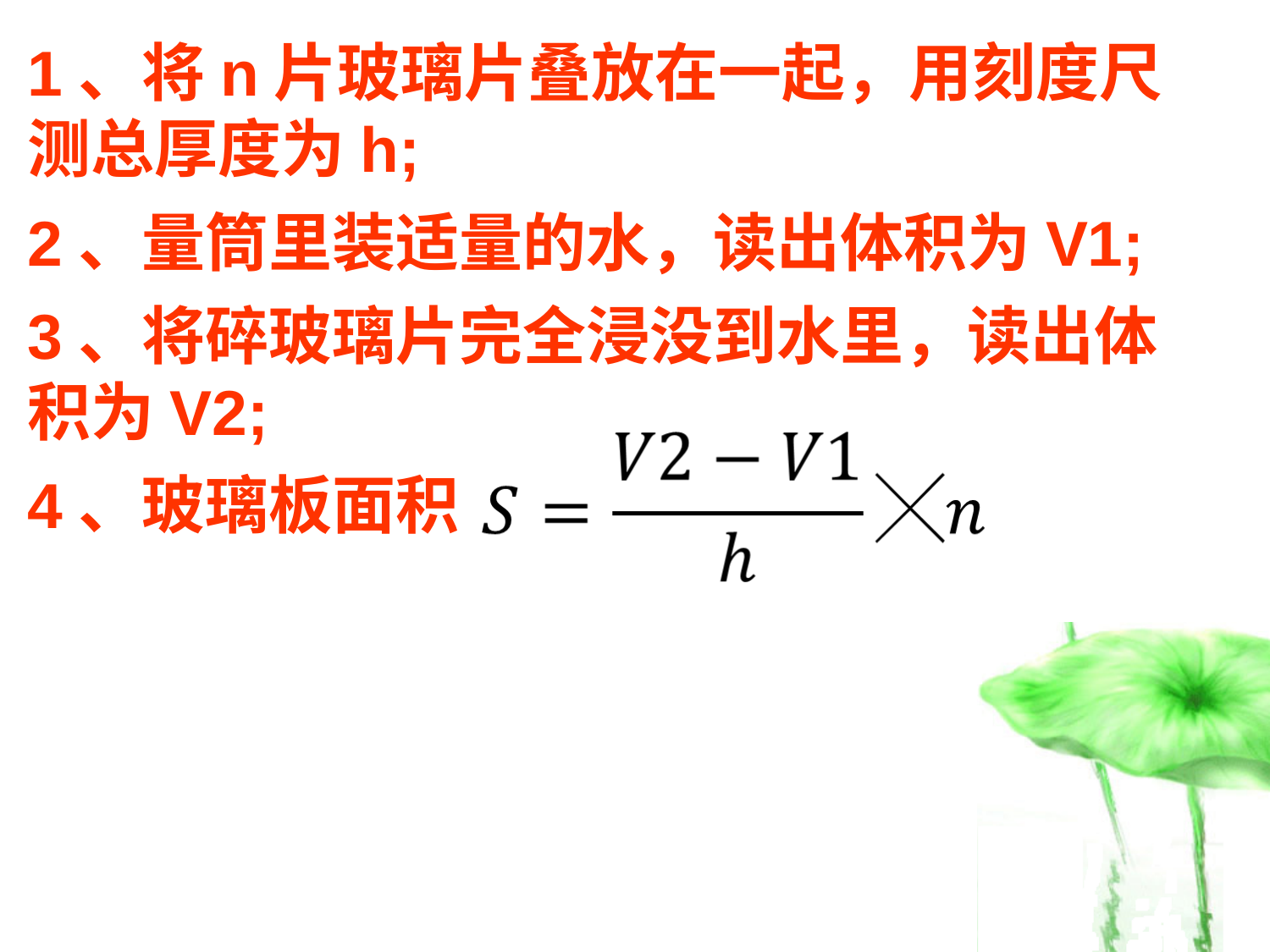

1、将n片玻璃片叠放在一起，用刻度尺测总厚度为h;
2、量筒里装适量的水，读出体积为V1;
3、将碎玻璃片完全浸没到水里，读出体积为V2;

4、玻璃板面积